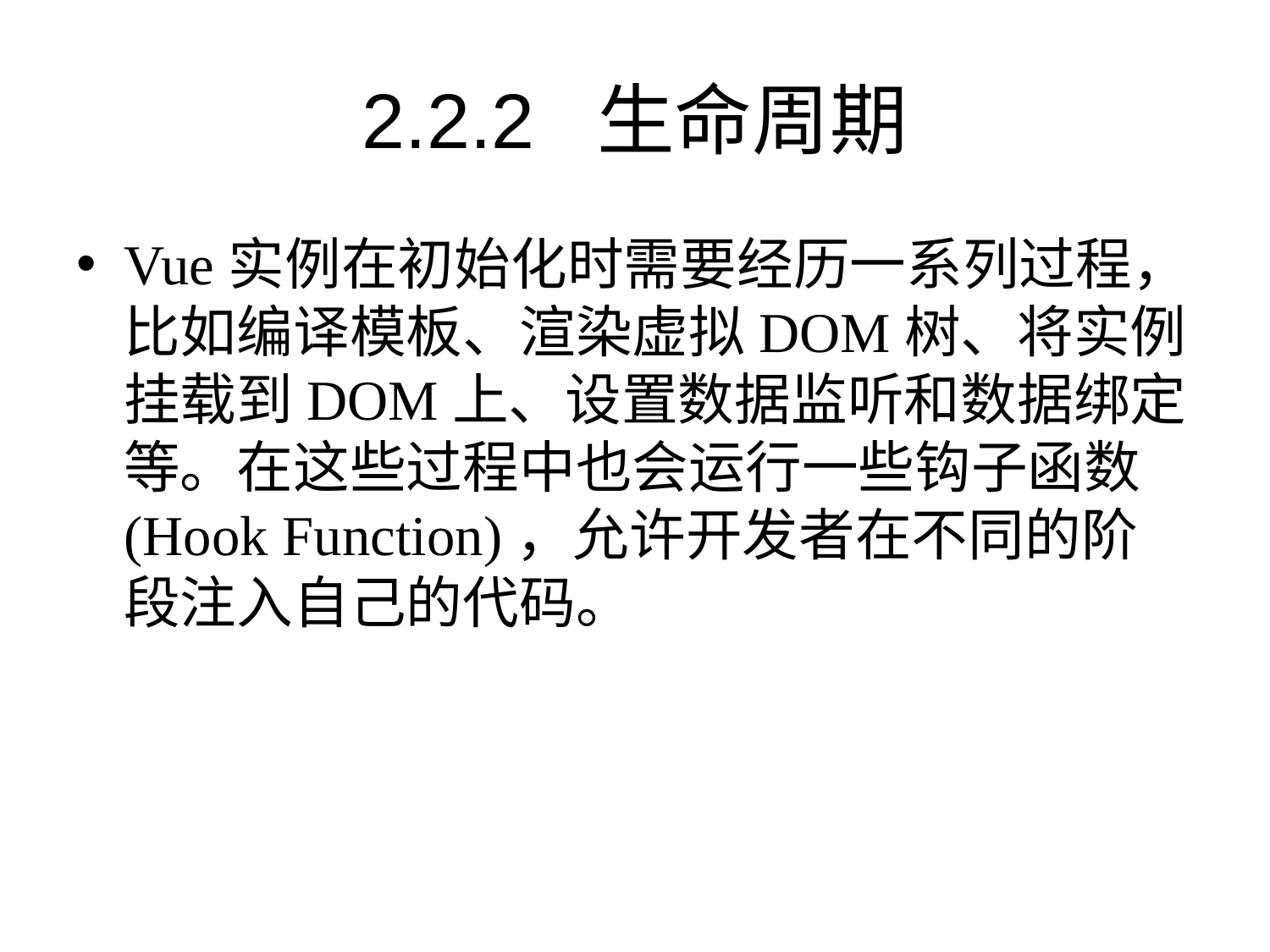

# 2.2.2  生命周期
Vue实例在初始化时需要经历一系列过程，比如编译模板、渲染虚拟DOM树、将实例挂载到DOM上、设置数据监听和数据绑定等。在这些过程中也会运行一些钩子函数(Hook Function)，允许开发者在不同的阶段注入自己的代码。